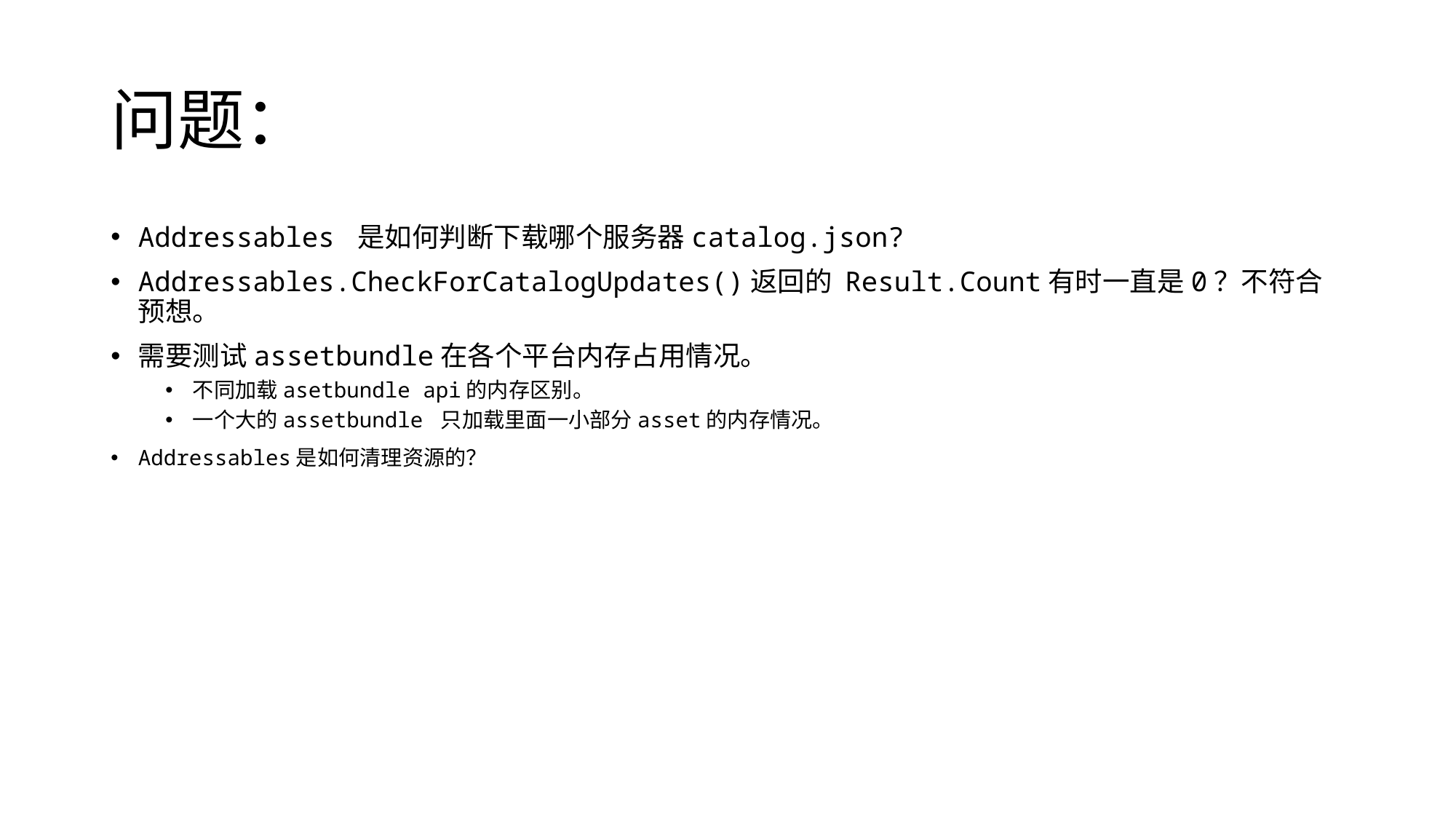

# 问题：
Addressables 是如何判断下载哪个服务器catalog.json?
Addressables.CheckForCatalogUpdates()返回的 Result.Count有时一直是0？不符合预想。
需要测试assetbundle在各个平台内存占用情况。
不同加载asetbundle api的内存区别。
一个大的assetbundle 只加载里面一小部分asset的内存情况。
Addressables是如何清理资源的？